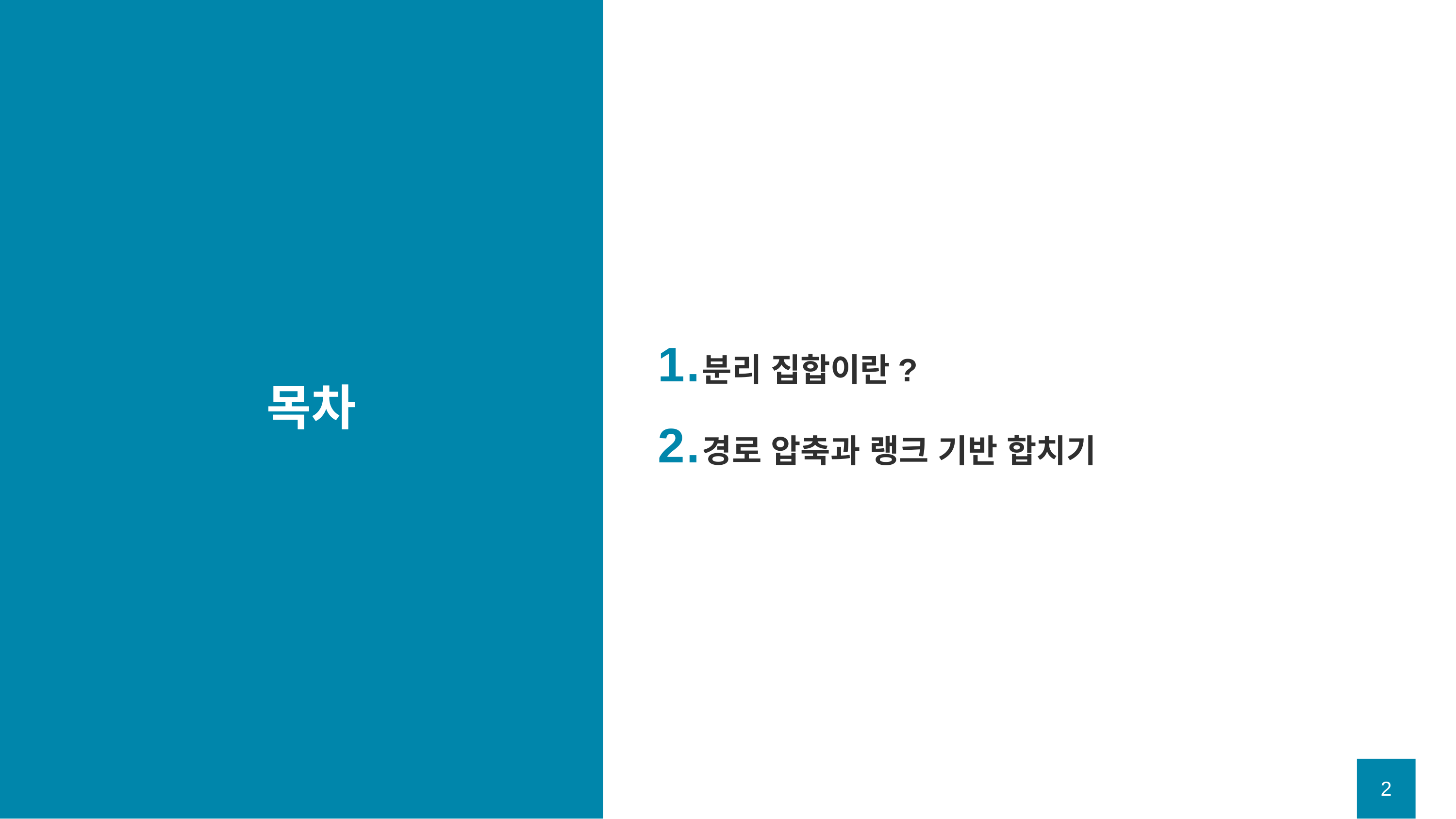

분리 집합이란?
경로 압축과 랭크 기반 합치기
# 목차
2